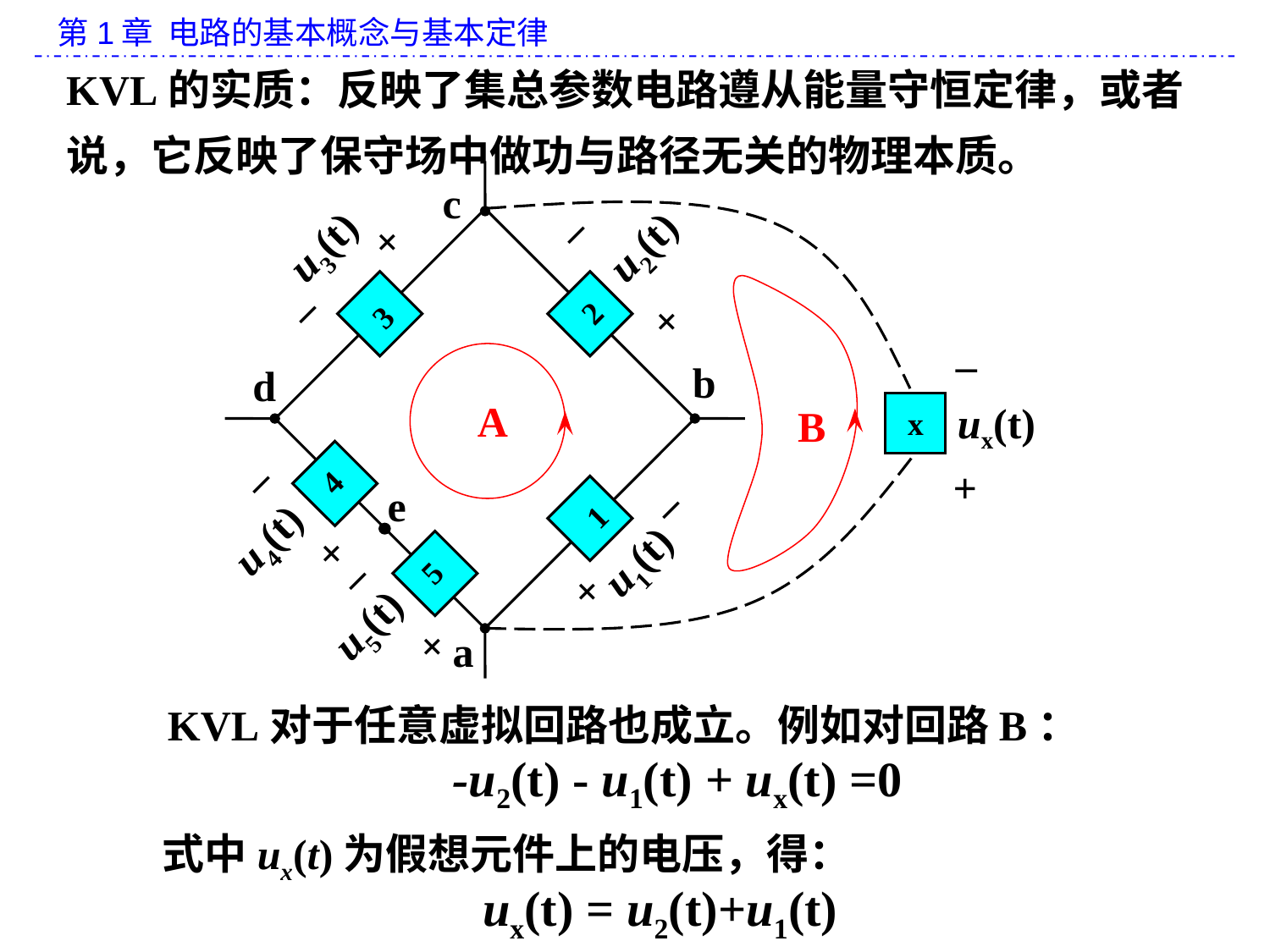

KVL的实质：反映了集总参数电路遵从能量守恒定律，或者说，它反映了保守场中做功与路径无关的物理本质。

c
_
+
u3(t)
u2(t)
_

2
3
+

b
d

_

4
_
e

1
u4(t)
+

u1(t)
_

5
+
u5(t)
+
a

A

_

ux(t)
x

+

B

KVL对于任意虚拟回路也成立。例如对回路B：
-u2(t) - u1(t) + ux(t) =0
式中ux(t)为假想元件上的电压，得：
ux(t) = u2(t)+u1(t)